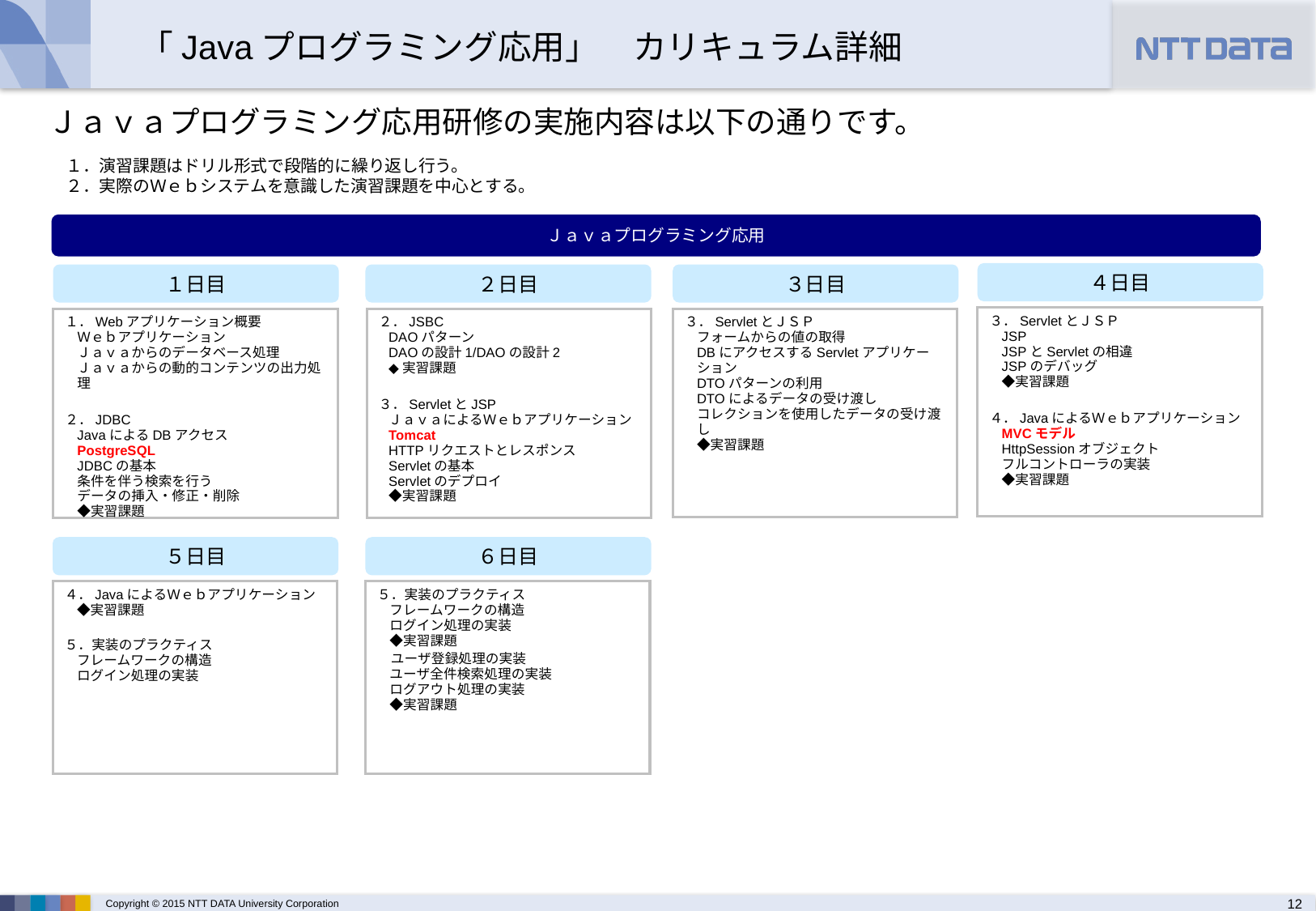

「Javaプログラミング応用」　カリキュラム詳細
Ｊａｖａプログラミング応用研修の実施内容は以下の通りです。
１．演習課題はドリル形式で段階的に繰り返し行う。
２．実際のＷｅｂシステムを意識した演習課題を中心とする。
Ｊａｖａプログラミング応用
４日目
１日目
２日目
３日目
３．ServletとＪＳＰ
JSP
JSPとServletの相違
JSPのデバッグ
◆実習課題

４．JavaによるＷｅｂアプリケーション
MVCモデル
HttpSessionオブジェクト
フルコントローラの実装
◆実習課題
１．Webアプリケーション概要
Ｗｅｂアプリケーション
Ｊａｖａからのデータベース処理
Ｊａｖａからの動的コンテンツの出力処理

２．JDBC
JavaによるDBアクセス
PostgreSQL
JDBCの基本
条件を伴う検索を行う
データの挿入・修正・削除
◆実習課題
２．JSBC
DAOパターン
DAOの設計1/DAOの設計2
◆実習課題

３．ServletとJSP
ＪａｖａによるＷｅｂアプリケーション
Tomcat
HTTPリクエストとレスポンス
Servletの基本
Servletのデプロイ
◆実習課題
３．ServletとＪＳＰ
フォームからの値の取得
DBにアクセスするServletアプリケーション
DTOパターンの利用
DTOによるデータの受け渡し
コレクションを使用したデータの受け渡し
◆実習課題
５日目
６日目
４．JavaによるＷｅｂアプリケーション
◆実習課題

５．実装のプラクティス
フレームワークの構造
ログイン処理の実装
５．実装のプラクティス
フレームワークの構造
ログイン処理の実装
◆実習課題
　ユーザ登録処理の実装
ユーザ全件検索処理の実装
ログアウト処理の実装
◆実習課題